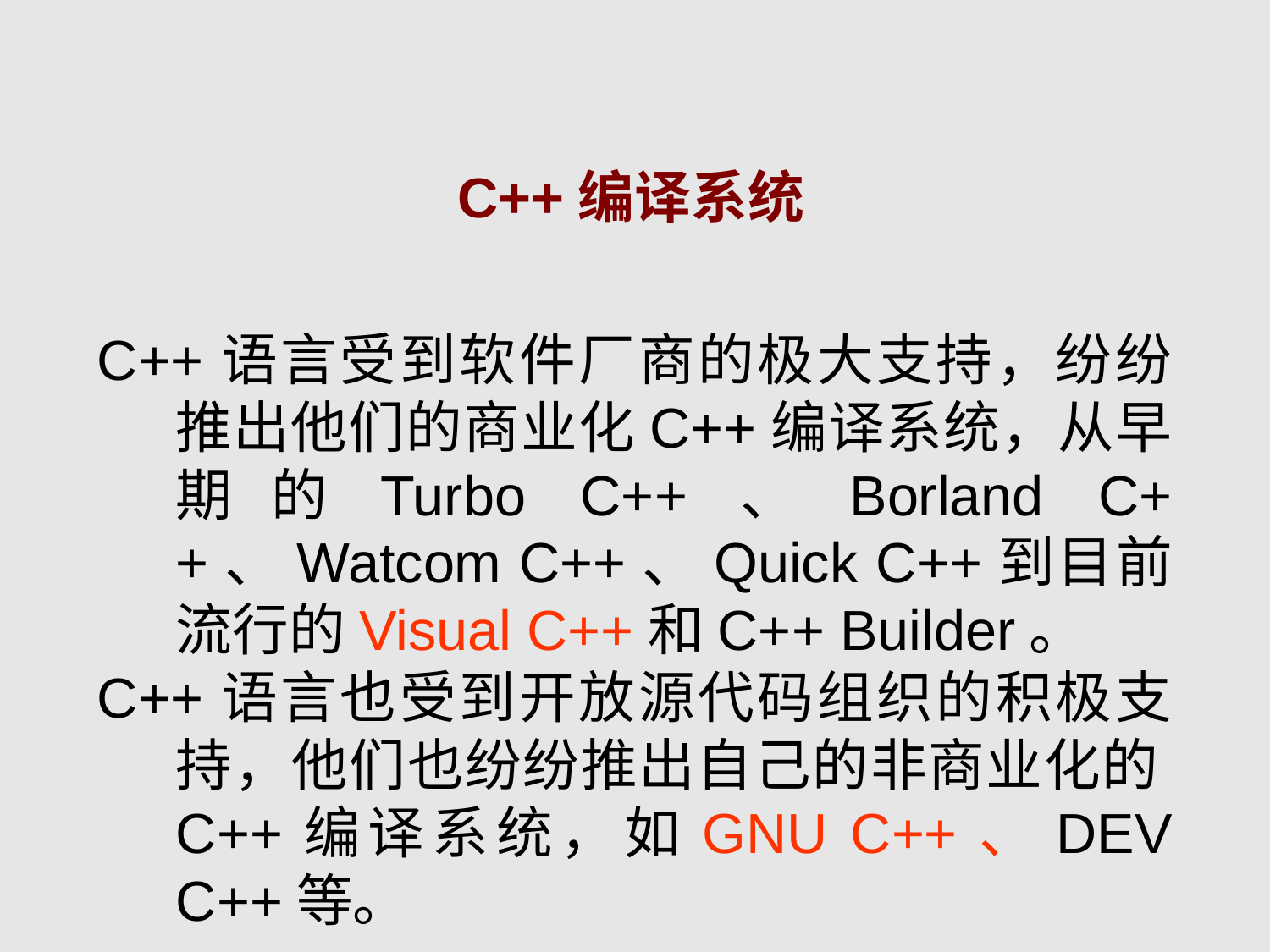

# C++编译系统
C++语言受到软件厂商的极大支持，纷纷推出他们的商业化C++编译系统，从早期的Turbo C++、Borland C++、Watcom C++、Quick C++到目前流行的Visual C++和C++ Builder。
C++语言也受到开放源代码组织的积极支持，他们也纷纷推出自己的非商业化的C++编译系统，如GNU C++、DEV C++等。